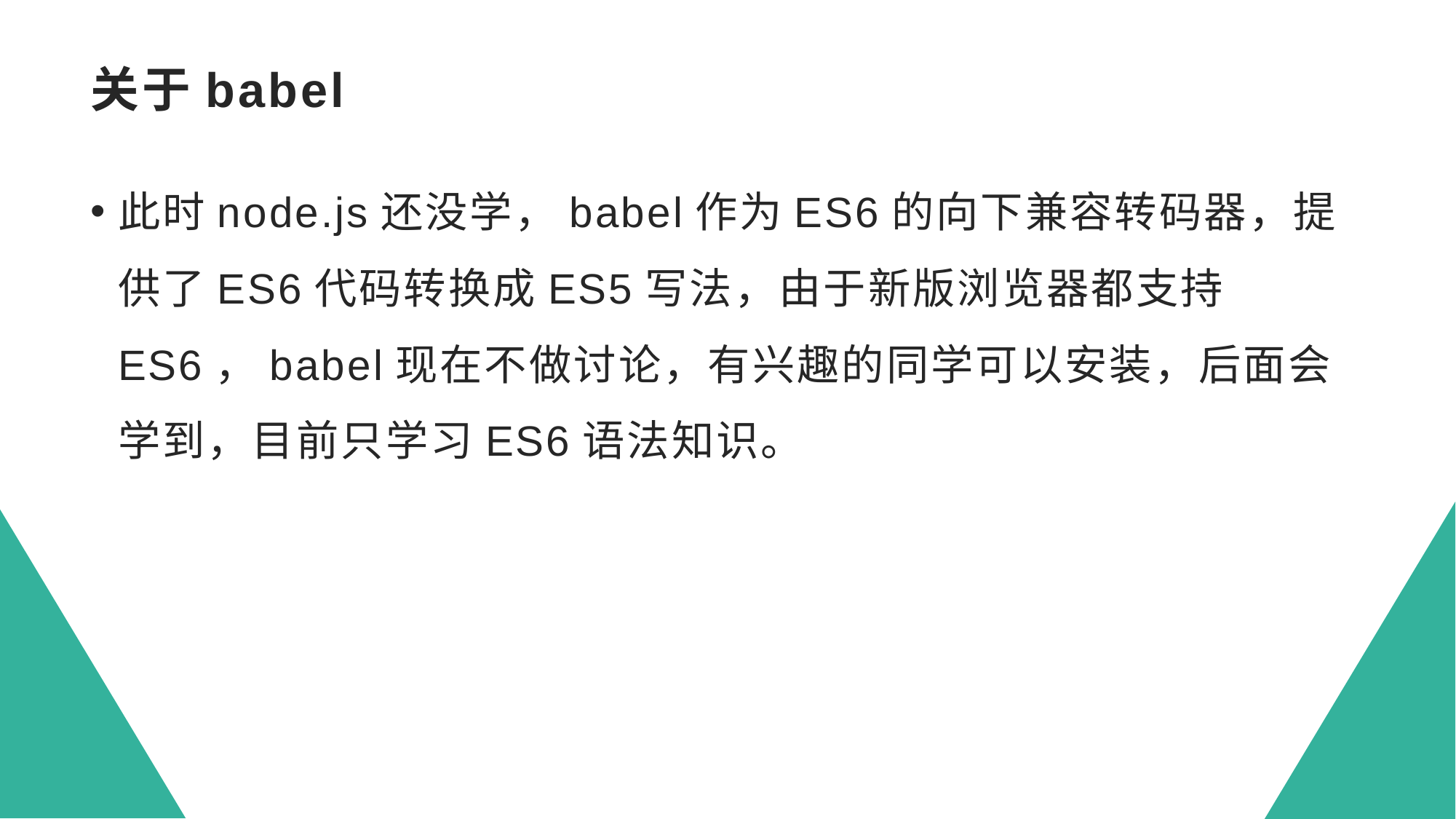

# 关于babel
此时node.js还没学，babel作为ES6的向下兼容转码器，提供了ES6代码转换成ES5写法，由于新版浏览器都支持ES6，babel现在不做讨论，有兴趣的同学可以安装，后面会学到，目前只学习ES6语法知识。